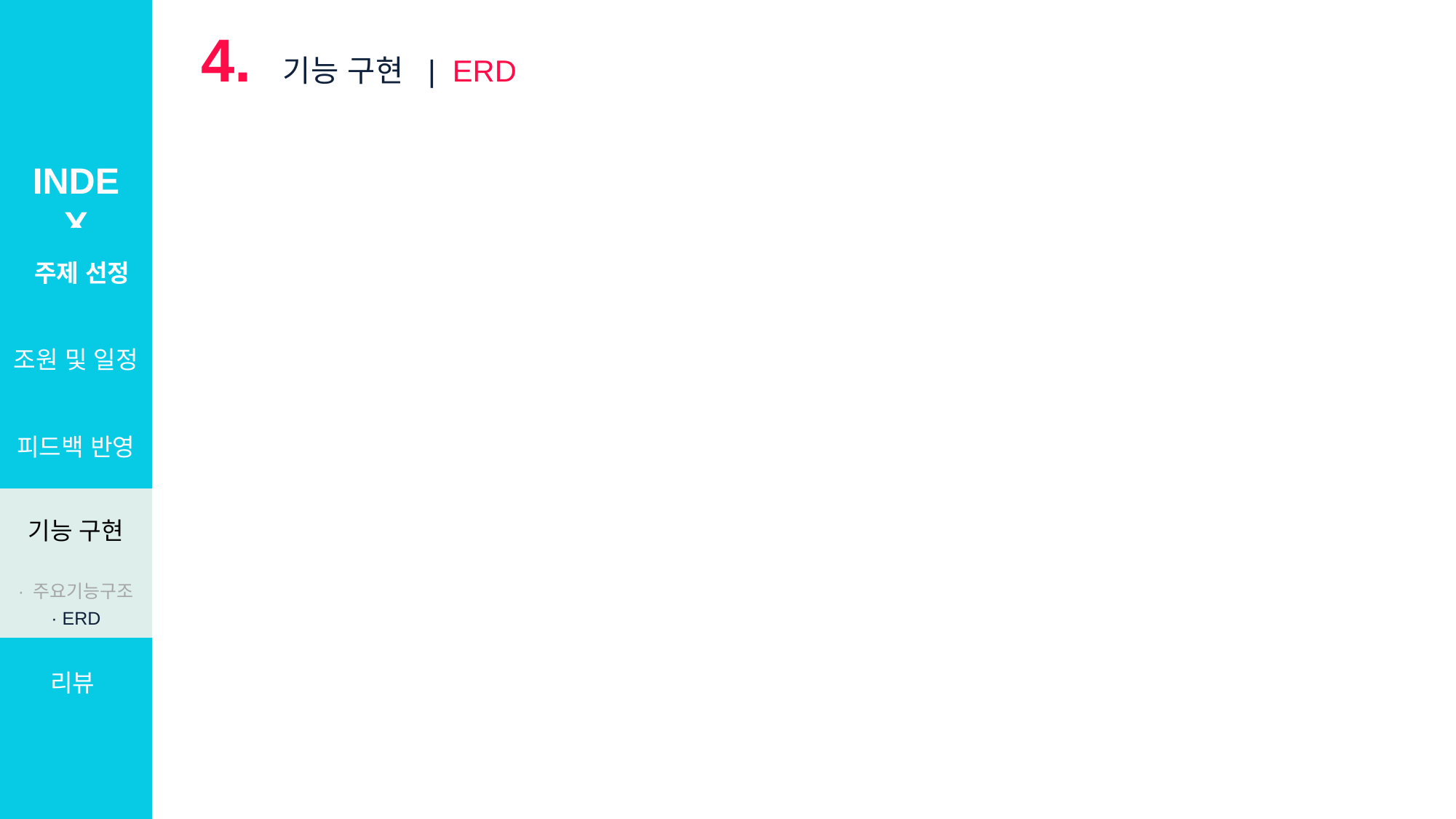

4. 기능 구현  |  ERD
INDEX
| 주제 선정 |
| --- |
| 조원 및 일정 |
| 피드백 반영 |
| 기능 구현 · 주요기능구조 · ERD |
| 리뷰 |